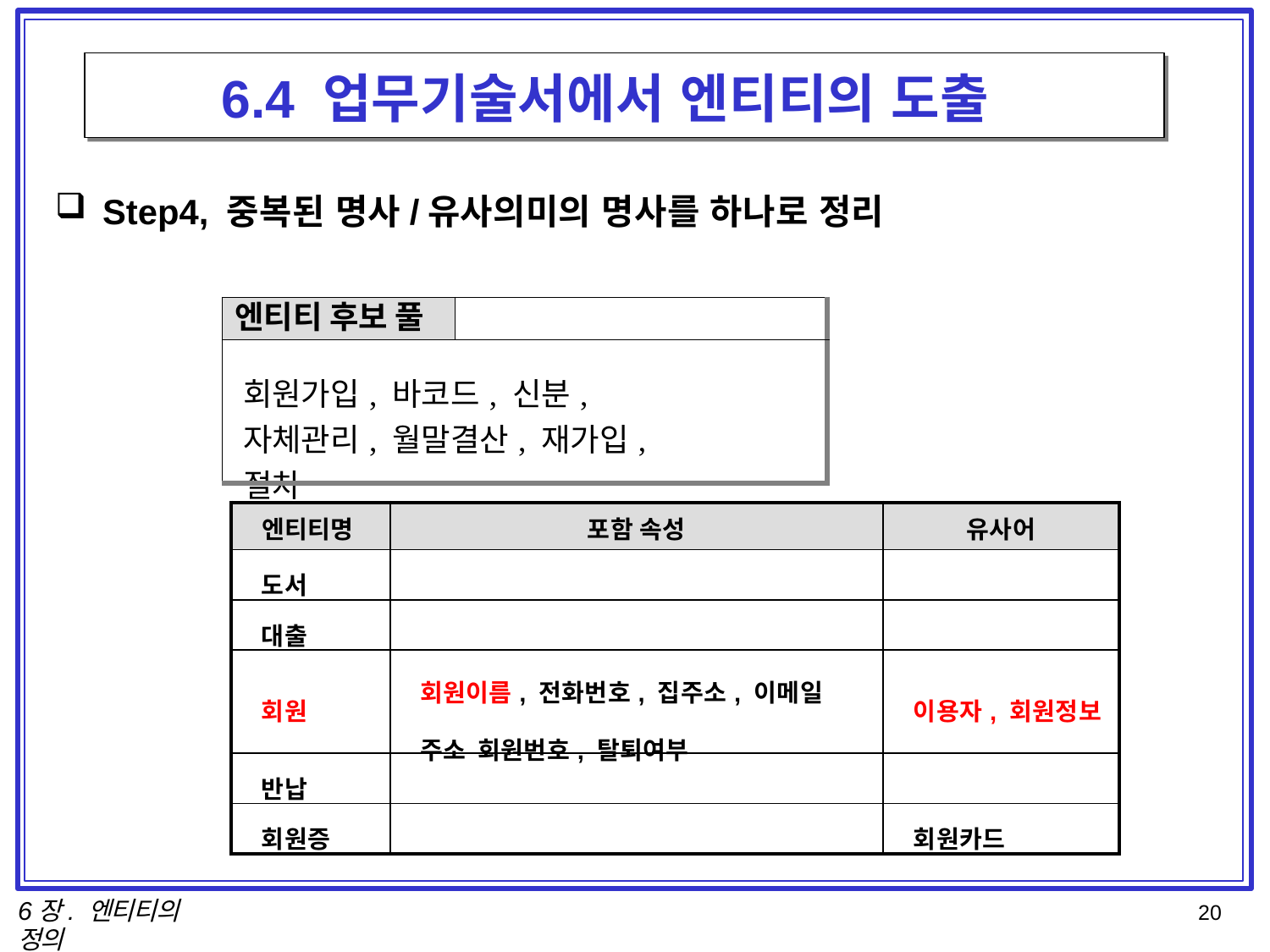

# 6.4 업무기술서에서 엔티티의 도출
Step4, 중복된 명사/유사의미의 명사를 하나로 정리
| 엔티티 후보 풀 |  |
| --- | --- |
| 회원가입, 바코드, 신분, 자체관리, 월말결산, 재가입, 절차 |  |
| 엔티티명 | 포함 속성 | 유사어 |
| --- | --- | --- |
| 도서 |  |  |
| 대출 |  |  |
| 회원 | 회원이름, 전화번호, 집주소, 이메일 주소 회원번호, 탈퇴여부 | 이용자, 회원정보 |
| 반납 |  |  |
| 회원증 |  | 회원카드 |
6장. 엔티티의 정의
20